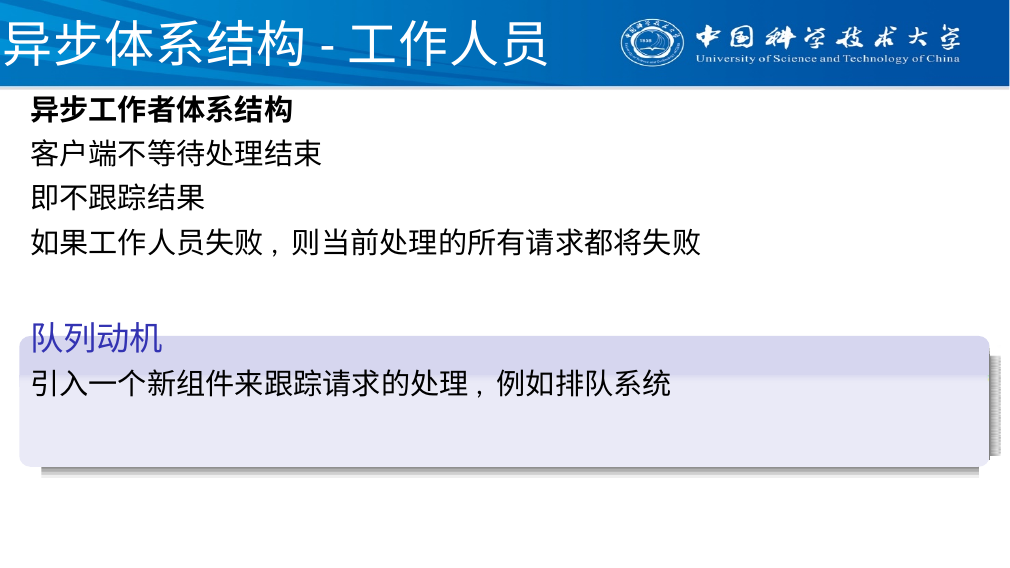

# 异步体系结构-工作人员
异步工作者体系结构
客户端不等待处理结束
即不跟踪结果
如果工作人员失败, 则当前处理的所有请求都将失败

队列动机
引入一个新组件来跟踪请求的处理, 例如排队系统